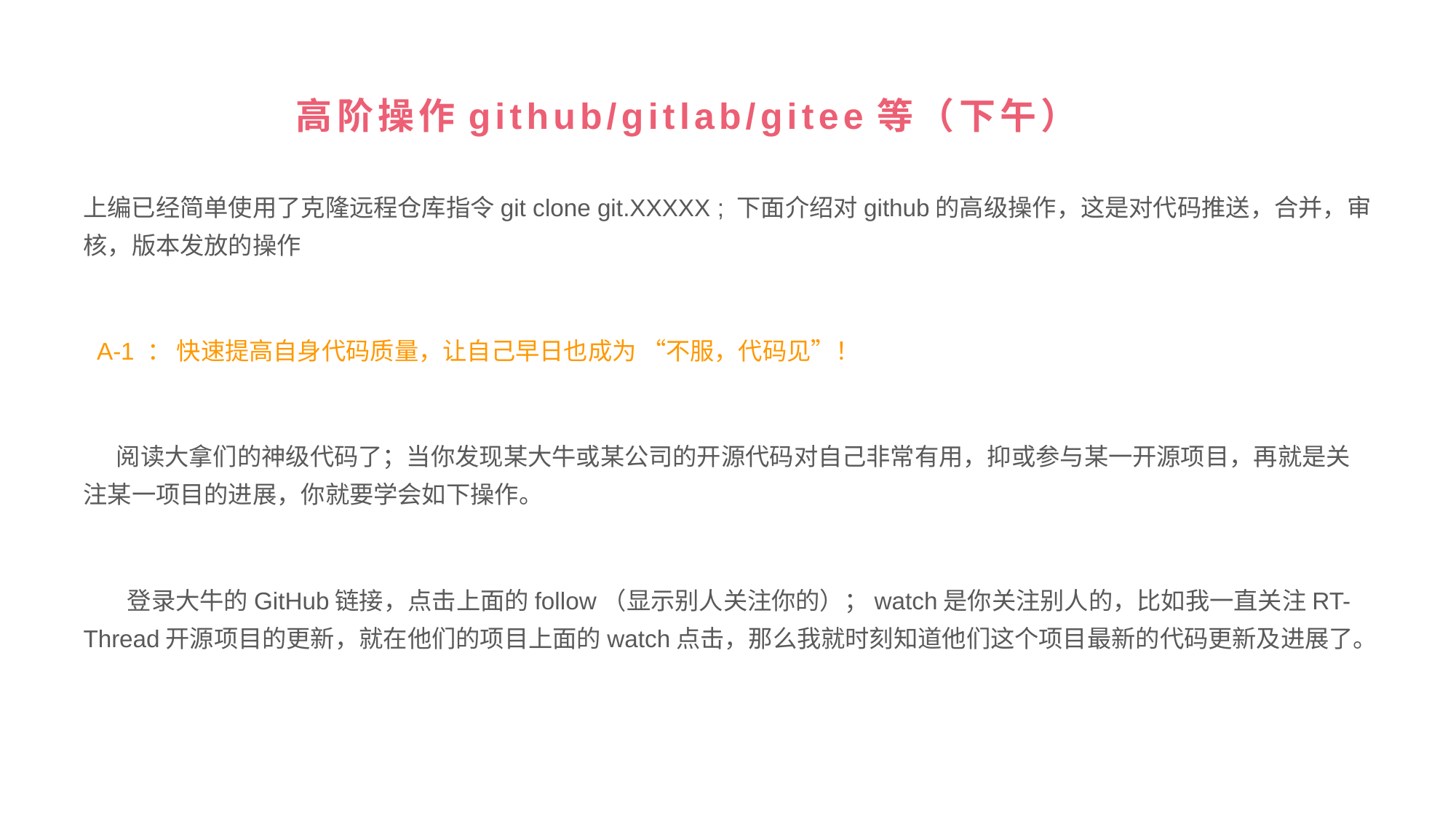

# 高阶操作github/gitlab/gitee等（下午）
上编已经简单使用了克隆远程仓库指令git clone git.XXXXX ; 下面介绍对github的高级操作，这是对代码推送，合并，审核，版本发放的操作

  A-1 ： 快速提高自身代码质量，让自己早日也成为 “不服，代码见”！

     阅读大拿们的神级代码了；当你发现某大牛或某公司的开源代码对自己非常有用，抑或参与某一开源项目，再就是关注某一项目的进展，你就要学会如下操作。

​       登录大牛的GitHub链接，点击上面的follow（显示别人关注你的）；watch是你关注别人的，比如我一直关注RT-Thread开源项目的更新，就在他们的项目上面的watch点击，那么我就时刻知道他们这个项目最新的代码更新及进展了。